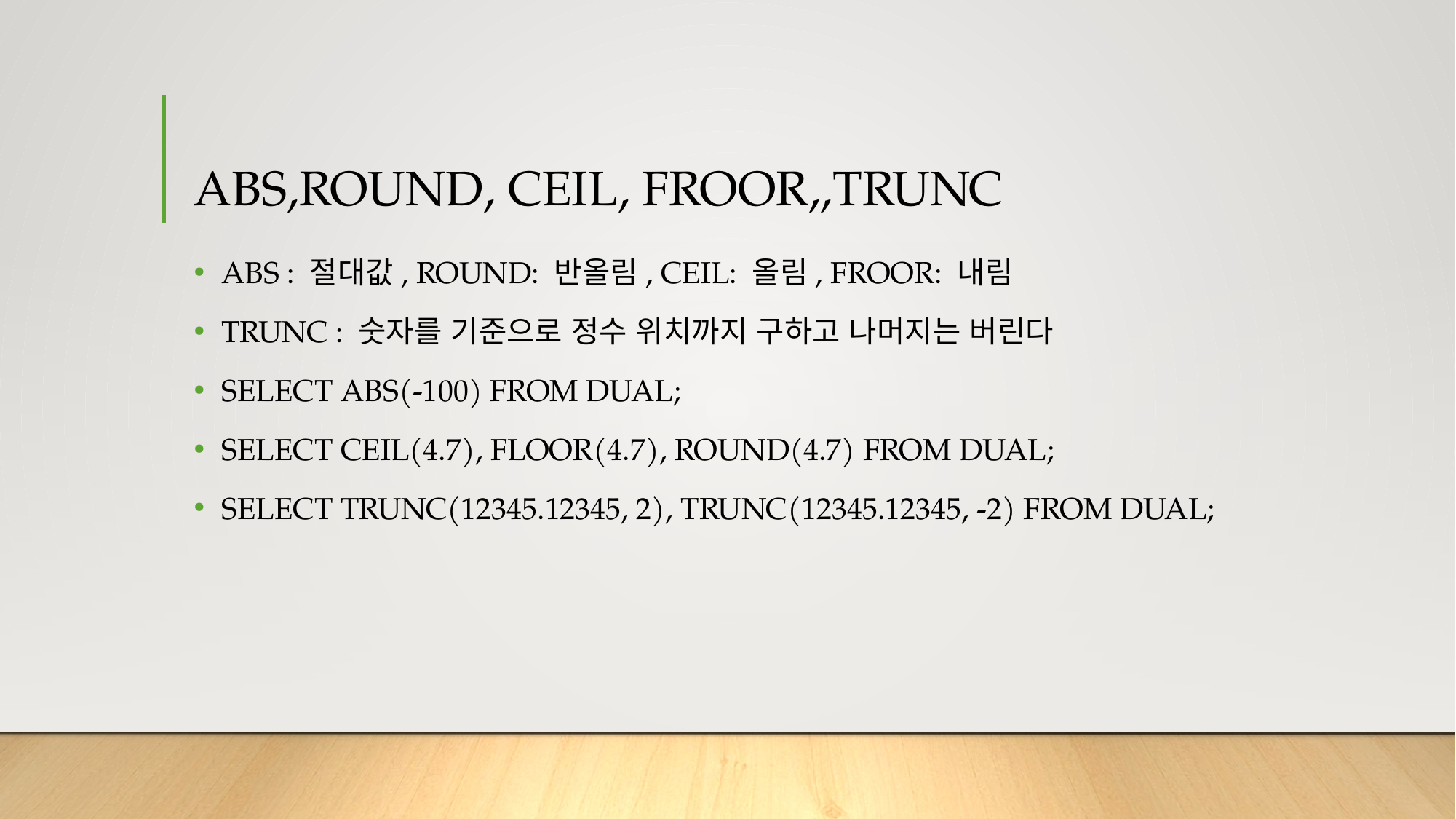

# ABS,ROUND, CEIL, FROOR,,TRUNC
ABS : 절대값, ROUND: 반올림, CEIL: 올림, FROOR: 내림
TRUNC : 숫자를 기준으로 정수 위치까지 구하고 나머지는 버린다
SELECT ABS(-100) FROM DUAL;
SELECT CEIL(4.7), FLOOR(4.7), ROUND(4.7) FROM DUAL;
SELECT TRUNC(12345.12345, 2), TRUNC(12345.12345, -2) FROM DUAL;